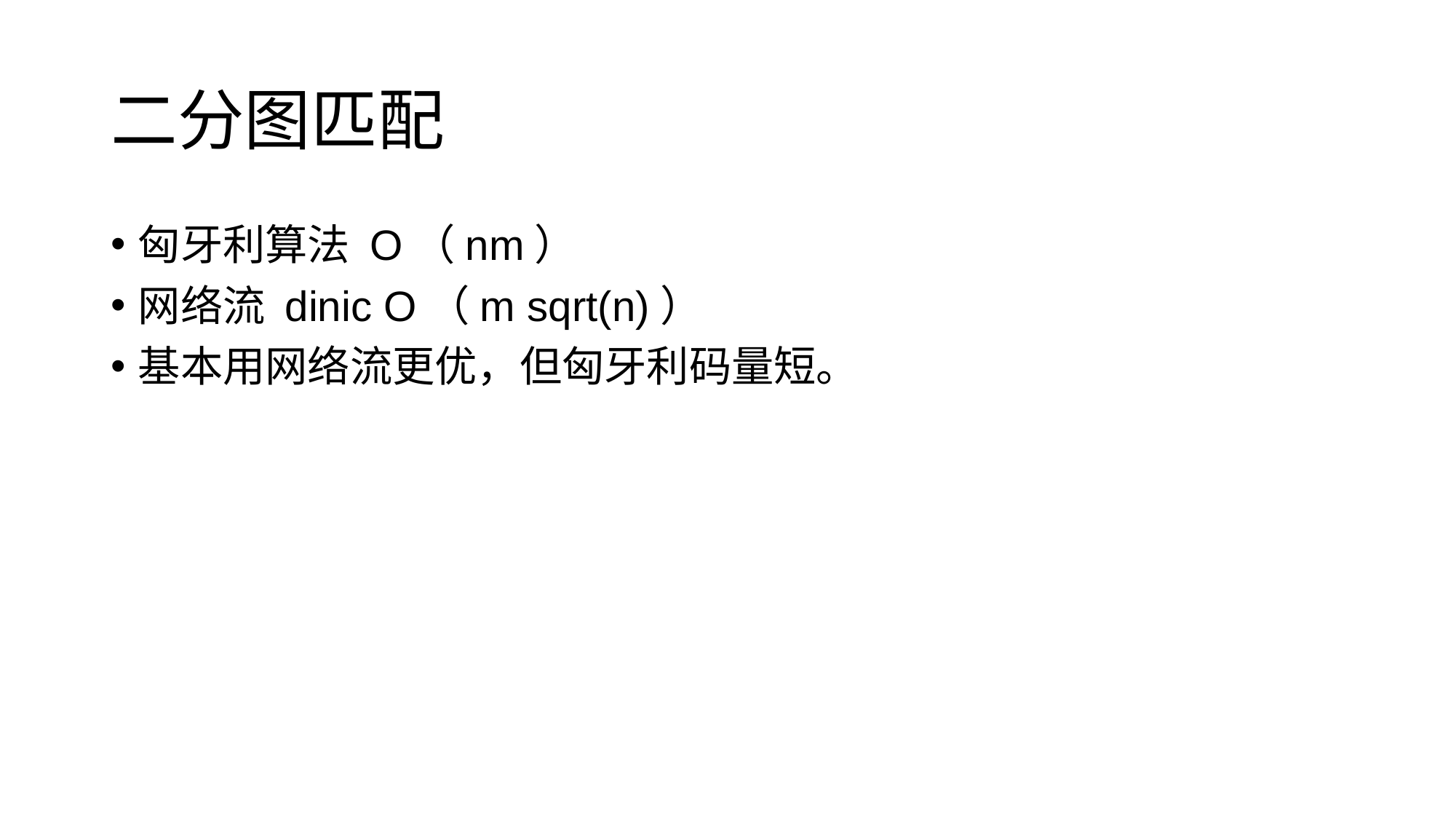

# 二分图匹配
匈牙利算法 O（nm）
网络流 dinic O（m sqrt(n)）
基本用网络流更优，但匈牙利码量短。